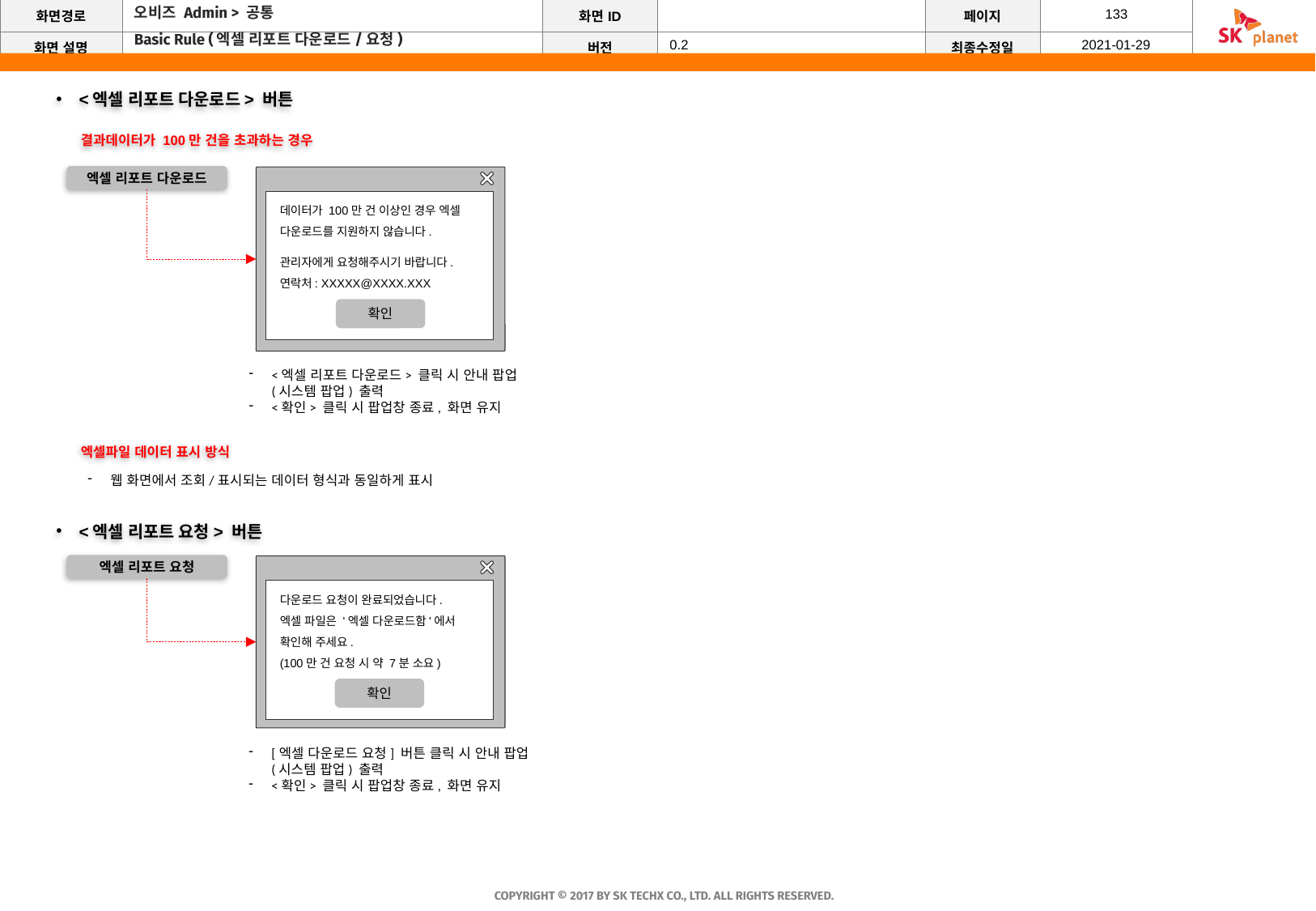

오비즈 Admin > 공통
Basic Rule (엑셀 리포트 다운로드/요청)
<엑셀 리포트 다운로드> 버튼
결과데이터가 100만 건을 초과하는 경우
엑셀 리포트 다운로드

데이터가 100만 건 이상인 경우 엑셀 다운로드를 지원하지 않습니다.

관리자에게 요청해주시기 바랍니다.
연락처: XXXXX@XXXX.XXX
확인
<엑셀 리포트 다운로드> 클릭 시 안내 팝업(시스템 팝업) 출력
<확인> 클릭 시 팝업창 종료, 화면 유지
엑셀파일 데이터 표시 방식
웹 화면에서 조회/표시되는 데이터 형식과 동일하게 표시
<엑셀 리포트 요청> 버튼
엑셀 리포트 요청

다운로드 요청이 완료되었습니다.
엑셀 파일은 '엑셀 다운로드함'에서 확인해 주세요.
(100만 건 요청 시 약 7분 소요)
확인
[엑셀 다운로드 요청] 버튼 클릭 시 안내 팝업(시스템 팝업) 출력
<확인> 클릭 시 팝업창 종료, 화면 유지